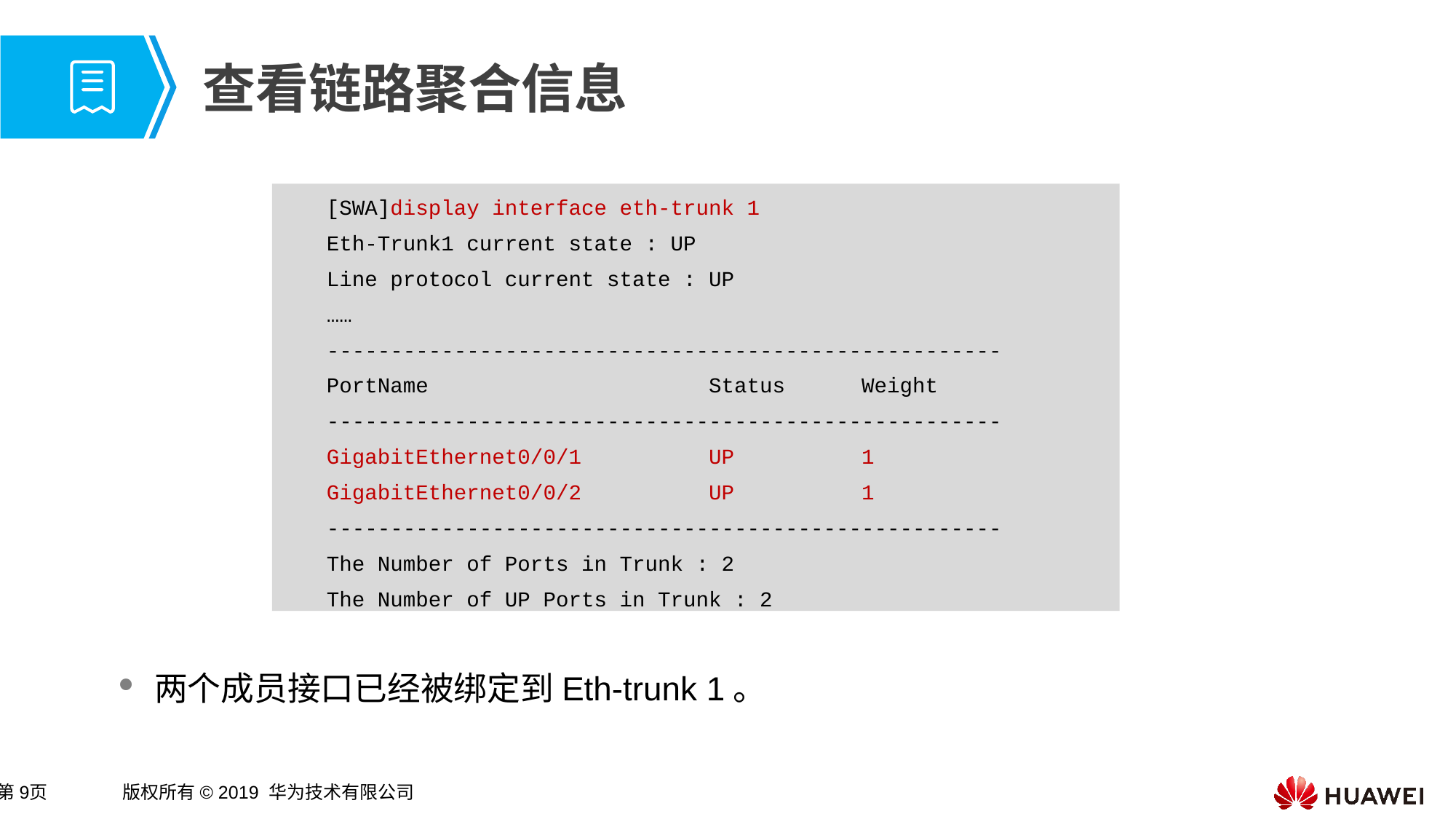

# 查看链路聚合信息

两个成员接口已经被绑定到Eth-trunk 1。

[SWA]display interface eth-trunk 1
Eth-Trunk1 current state : UP
Line protocol current state : UP
……
-----------------------------------------------------
PortName                      Status      Weight
-----------------------------------------------------
GigabitEthernet0/0/1          UP          1
GigabitEthernet0/0/2          UP          1
-----------------------------------------------------
The Number of Ports in Trunk : 2
The Number of UP Ports in Trunk : 2